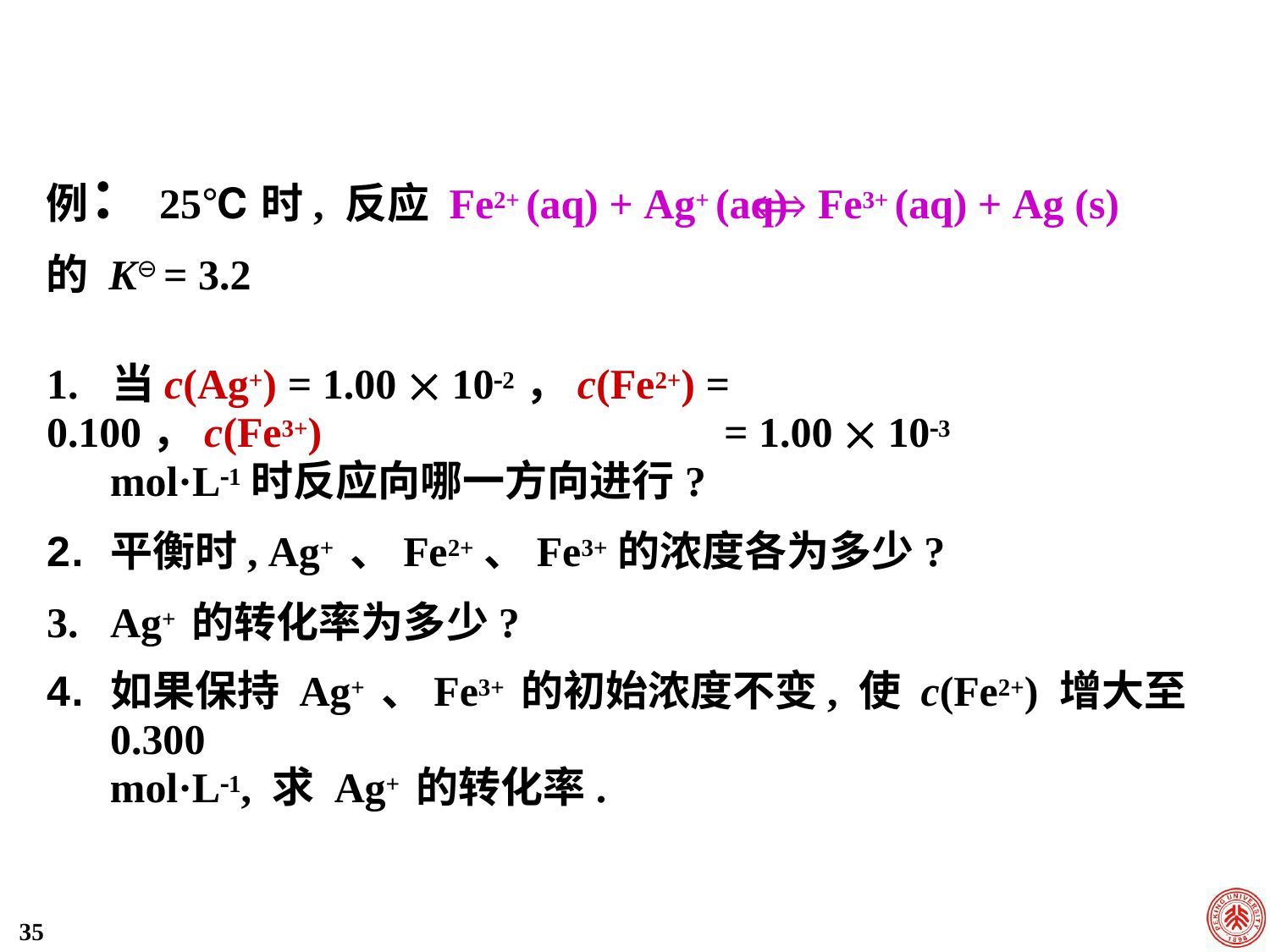

例：25℃时, 反应 Fe2+ (aq) + Ag+ (aq)
的 K⊖ = 3.2
Fe3+ (aq) + Ag (s)

1.	当c(Ag+) = 1.00 × 10−2，c(Fe2+) =	0.100，c(Fe3+)	= 1.00 × 10−3
mol·L−1时反应向哪一方向进行?
平衡时, Ag+ 、Fe2+、Fe3+的浓度各为多少?
Ag+ 的转化率为多少?
如果保持 Ag+ 、Fe3+ 的初始浓度不变, 使 c(Fe2+) 增大至 0.300
mol·L−1, 求 Ag+ 的转化率.
35